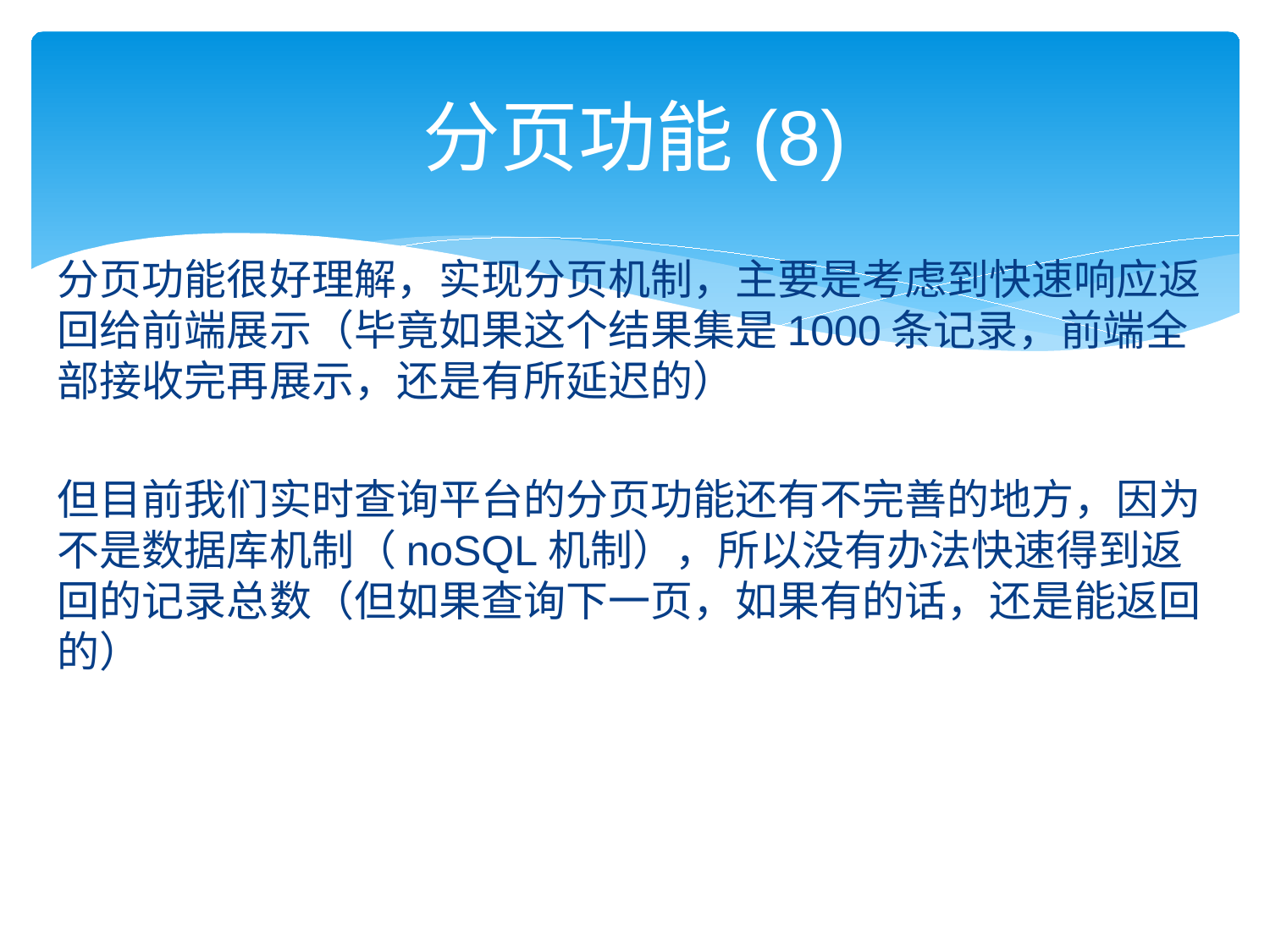

# 分页功能(8)
分页功能很好理解，实现分页机制，主要是考虑到快速响应返回给前端展示（毕竟如果这个结果集是1000条记录，前端全部接收完再展示，还是有所延迟的）

但目前我们实时查询平台的分页功能还有不完善的地方，因为不是数据库机制（noSQL机制），所以没有办法快速得到返回的记录总数（但如果查询下一页，如果有的话，还是能返回的）